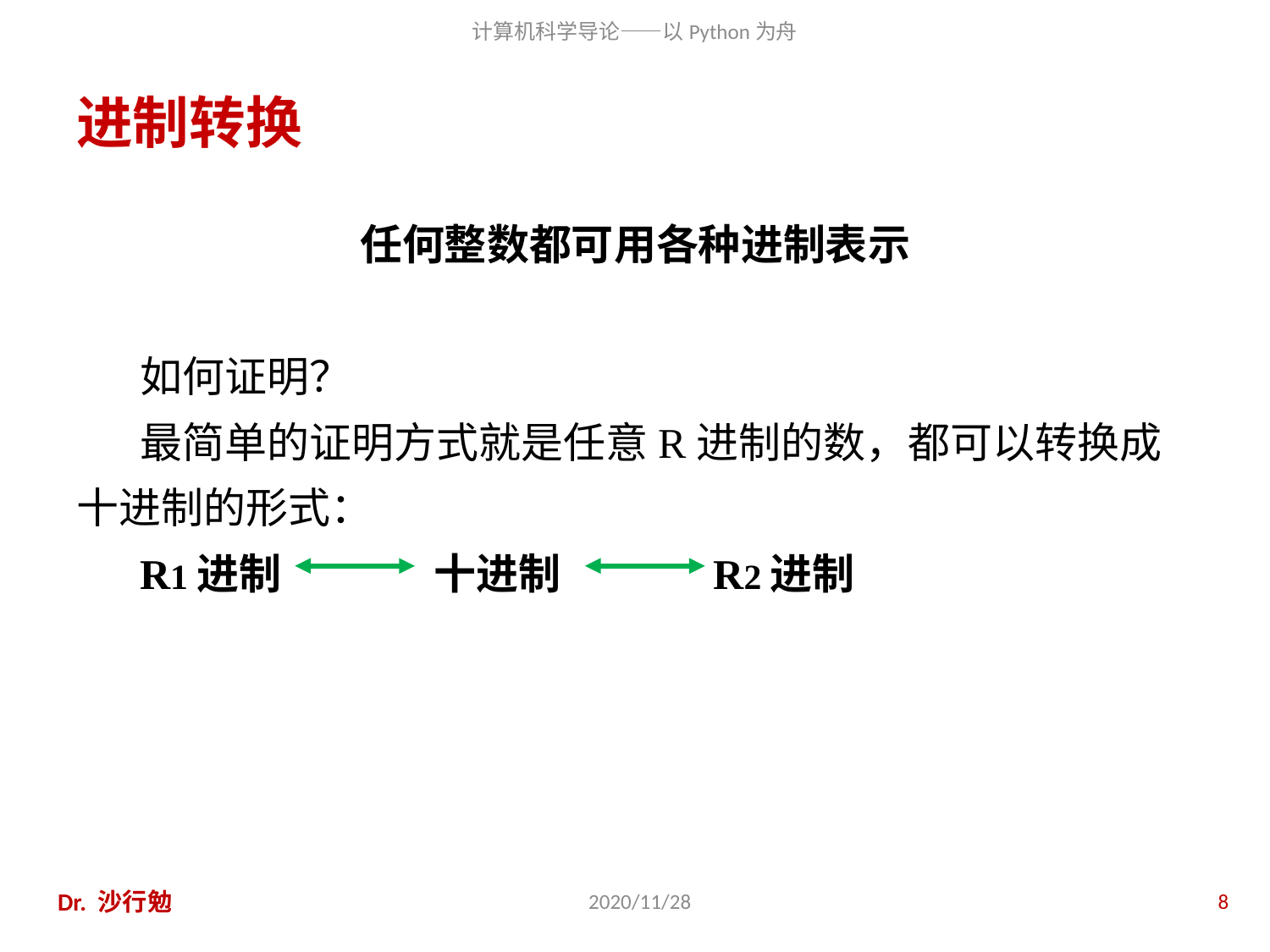

# 进制转换
任何整数都可用各种进制表示

如何证明？
最简单的证明方式就是任意R进制的数，都可以转换成十进制的形式：
R1进制                十进制               R2进制

Dr. 沙行勉
2020/11/28
8